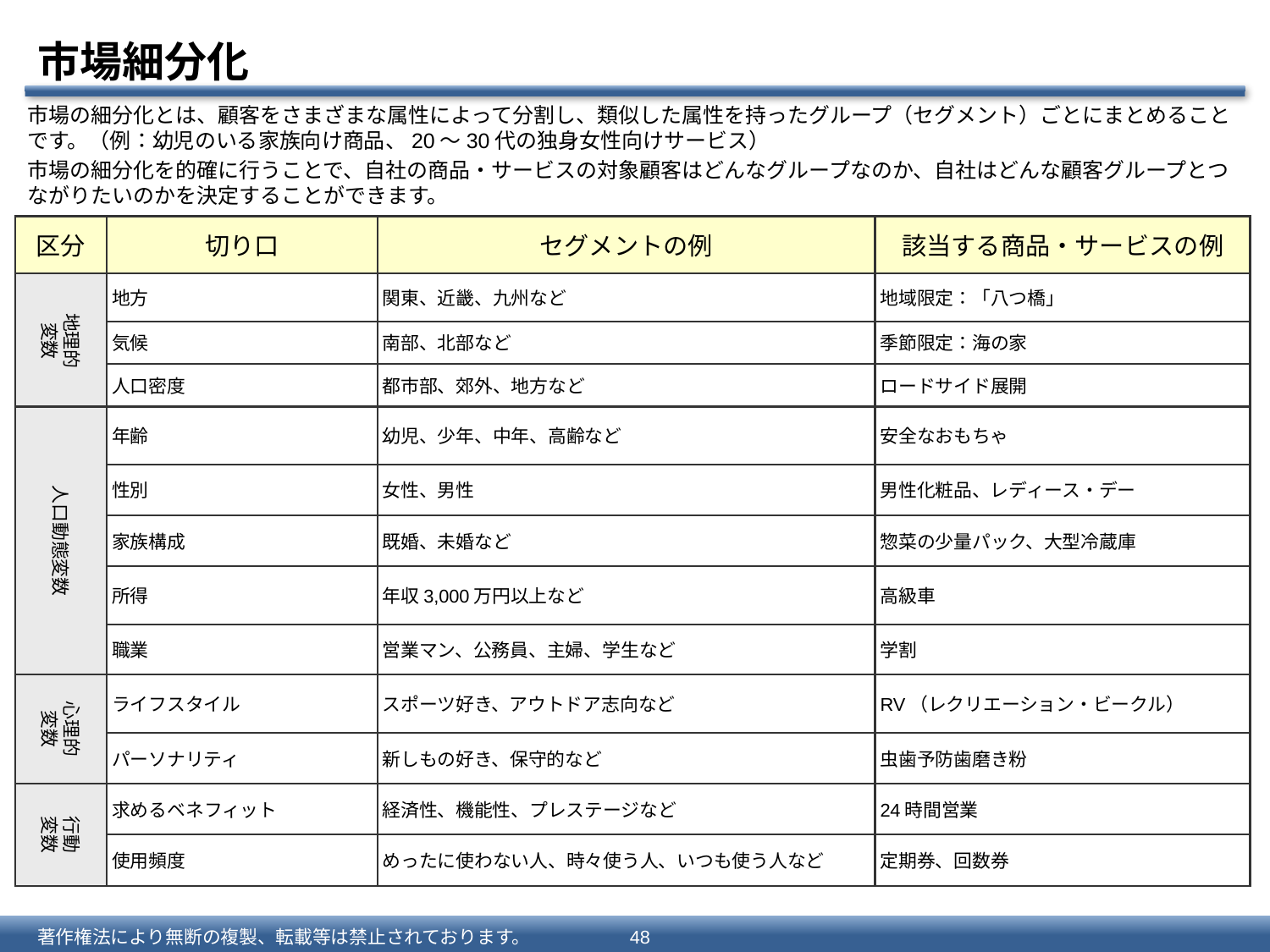

# 市場細分化
市場の細分化とは、顧客をさまざまな属性によって分割し、類似した属性を持ったグループ（セグメント）ごとにまとめることです。（例：幼児のいる家族向け商品、20～30代の独身女性向けサービス）
市場の細分化を的確に行うことで、自社の商品・サービスの対象顧客はどんなグループなのか、自社はどんな顧客グループとつながりたいのかを決定することができます。
区分
切り口
セグメントの例
該当する商品・サービスの例
地理的
変数
地方
関東、近畿、九州など
地域限定：「八つ橋」
気候
南部、北部など
季節限定：海の家
人口密度
都市部、郊外、地方など
ロードサイド展開
人口動態変数
年齢
幼児、少年、中年、高齢など
安全なおもちゃ
性別
女性、男性
男性化粧品、レディース・デー
家族構成
既婚、未婚など
惣菜の少量パック、大型冷蔵庫
所得
年収3,000万円以上など
高級車
職業
営業マン、公務員、主婦、学生など
学割
心理的
変数
ライフスタイル
スポーツ好き、アウトドア志向など
RV（レクリエーション・ビークル）
パーソナリティ
新しもの好き、保守的など
虫歯予防歯磨き粉
行動
変数
求めるベネフィット
経済性、機能性、プレステージなど
24時間営業
使用頻度
めったに使わない人、時々使う人、いつも使う人など
定期券、回数券